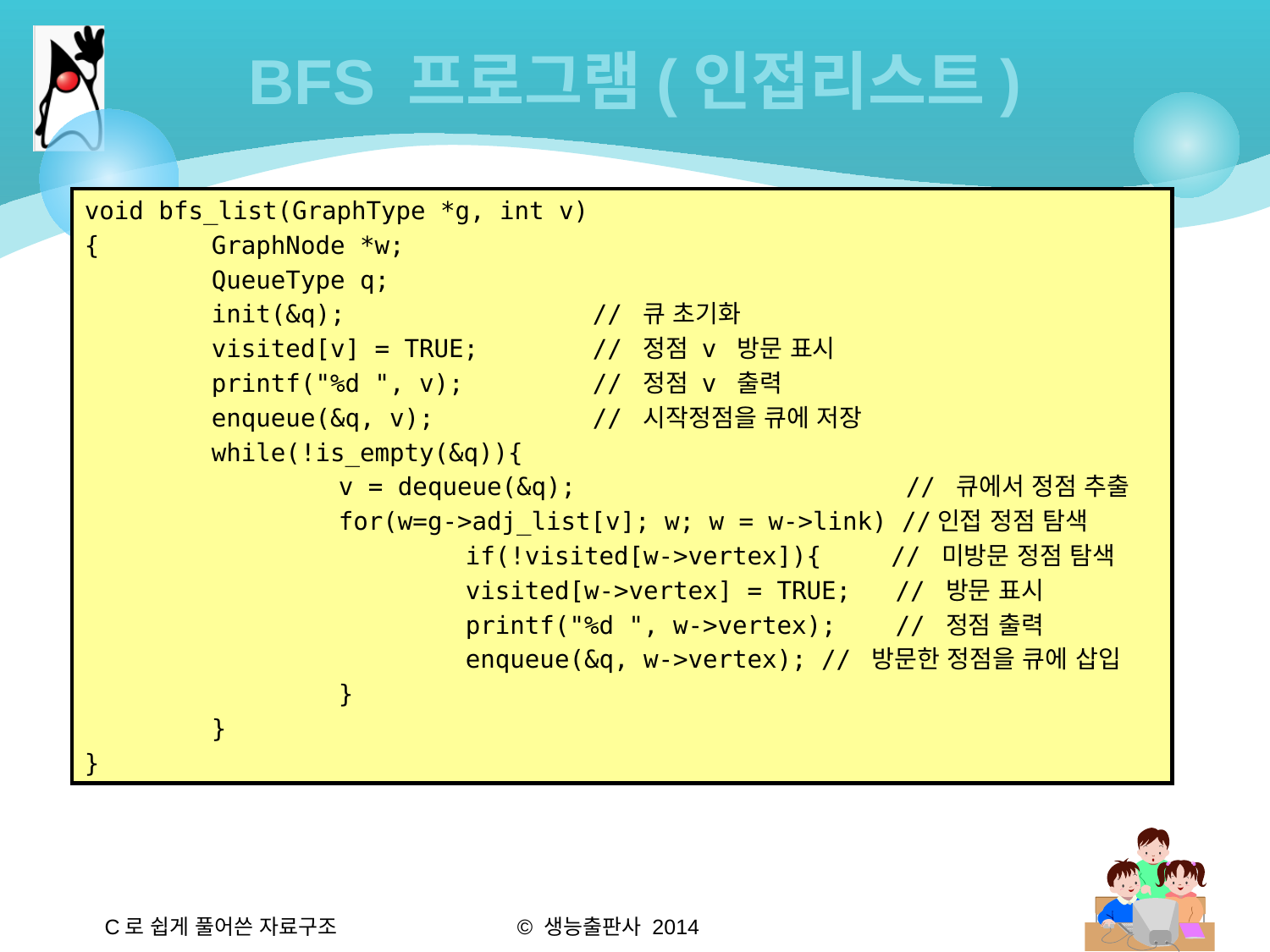

# BFS 프로그램(인접리스트)
void bfs_list(GraphType *g, int v)
{	GraphNode *w;
	QueueType q;
	init(&q); 		// 큐 초기화
	visited[v] = TRUE; 	// 정점 v 방문 표시
	printf("%d ", v); 	// 정점 v 출력
	enqueue(&q, v); 		// 시작정점을 큐에 저장
	while(!is_empty(&q)){
		v = dequeue(&q); 			    // 큐에서 정점 추출
		for(w=g->adj_list[v]; w; w = w->link) //인접 정점 탐색
			if(!visited[w->vertex]){ 	   // 미방문 정점 탐색
			visited[w->vertex] = TRUE;   // 방문 표시
			printf("%d ", w->vertex);    // 정점 출력
			enqueue(&q, w->vertex); // 방문한 정점을 큐에 삽입
		}
	}
}